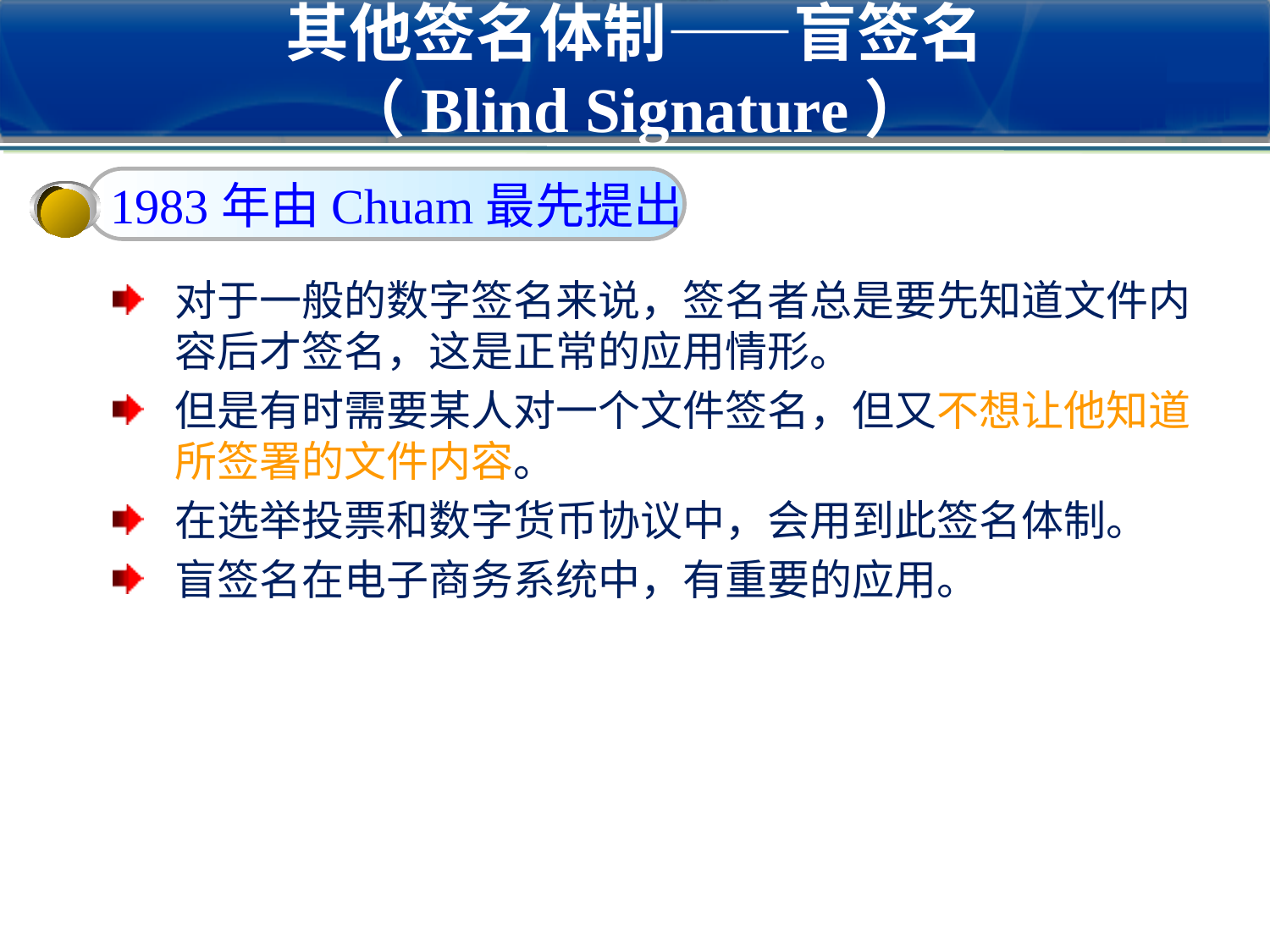

# 其他签名体制——盲签名 （Blind Signature）
1983年由Chuam最先提出

对于一般的数字签名来说，签名者总是要先知道文件内容后才签名，这是正常的应用情形。
但是有时需要某人对一个文件签名，但又不想让他知道所签署的文件内容。
在选举投票和数字货币协议中，会用到此签名体制。
盲签名在电子商务系统中，有重要的应用。